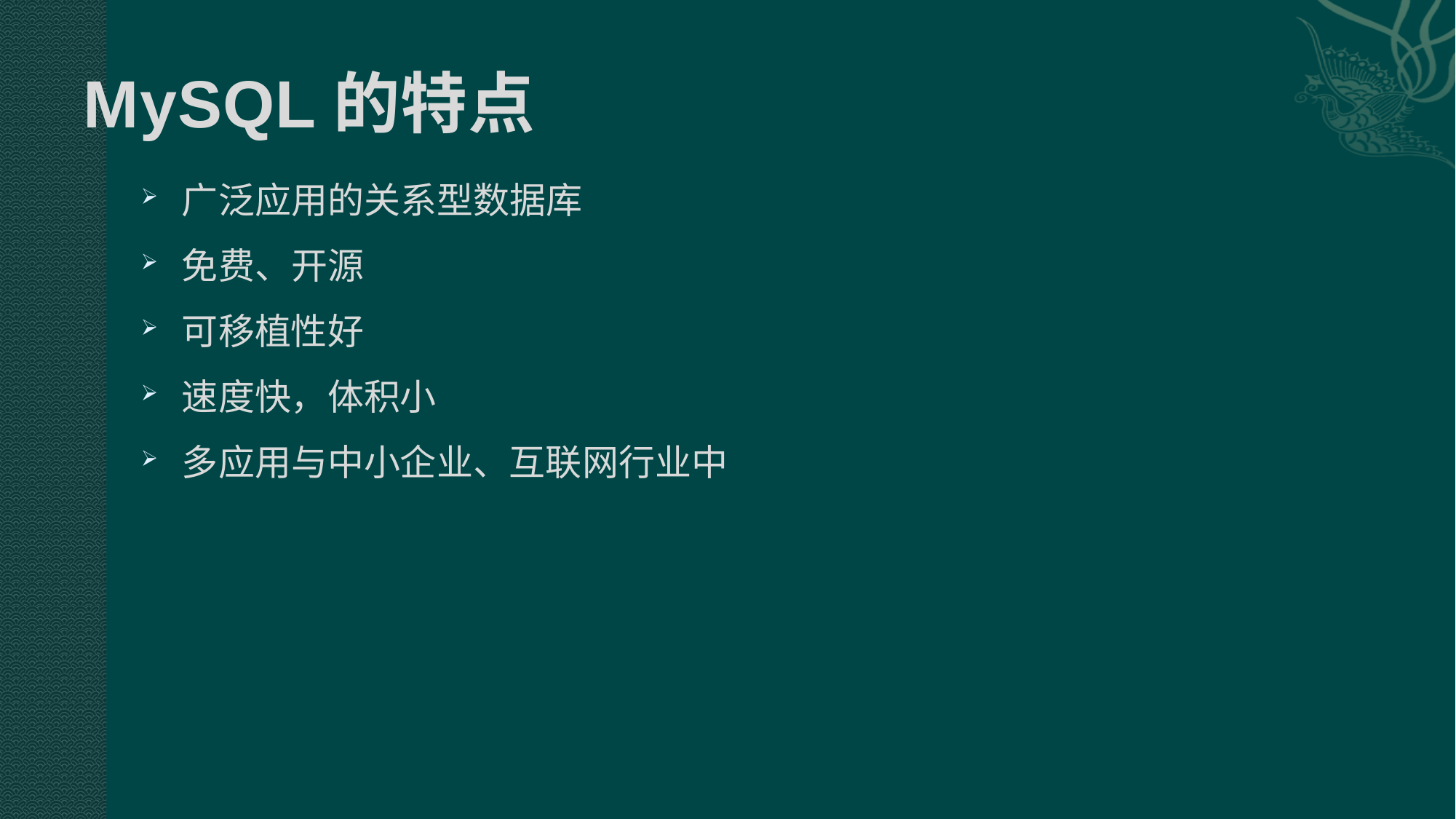

# MySQL的特点
广泛应用的关系型数据库
免费、开源
可移植性好
速度快，体积小
多应用与中小企业、互联网行业中